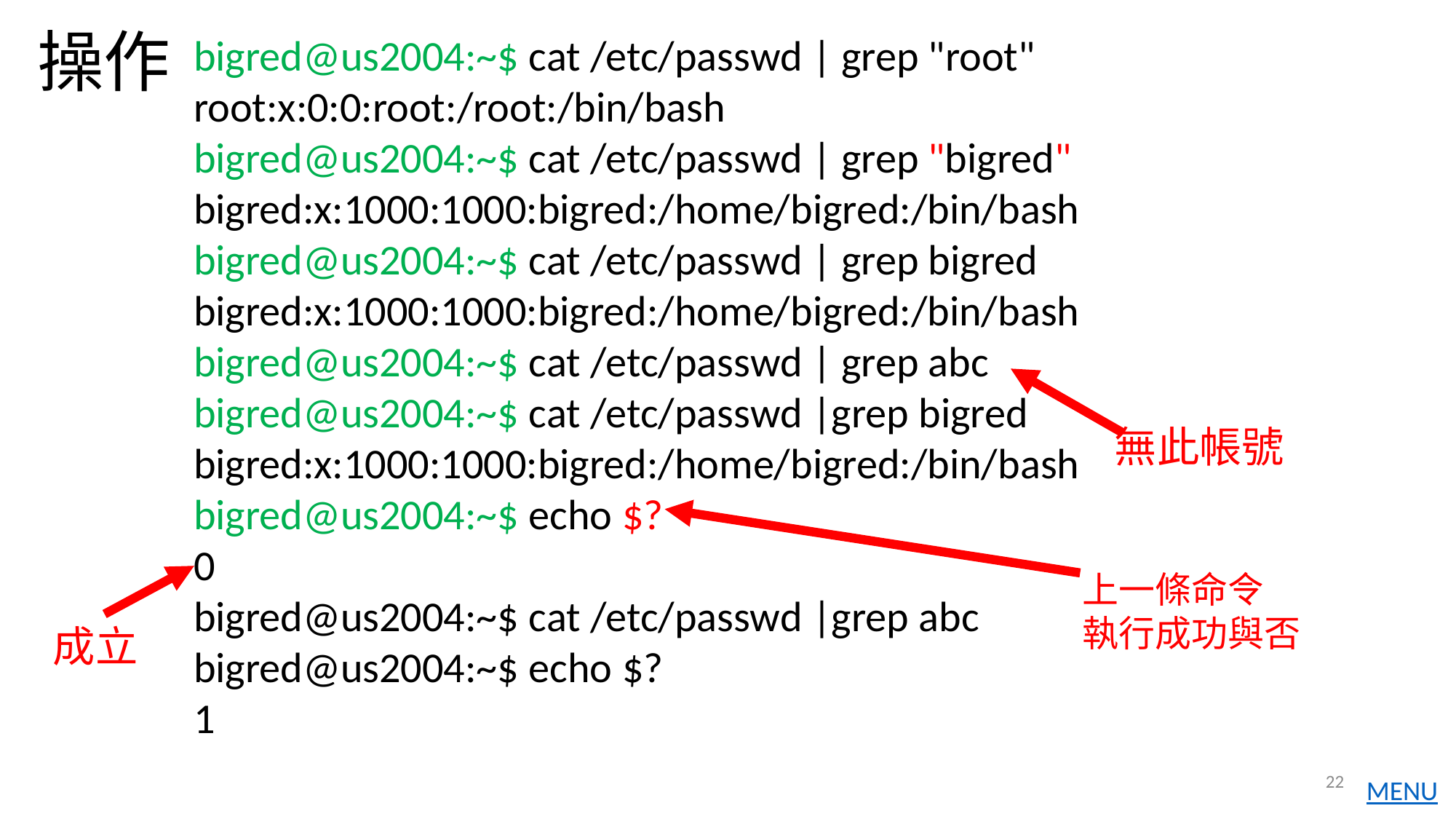

# 操作
bigred@us2004:~$ cat /etc/passwd | grep "root"
root:x:0:0:root:/root:/bin/bash
bigred@us2004:~$ cat /etc/passwd | grep "bigred"
bigred:x:1000:1000:bigred:/home/bigred:/bin/bash
bigred@us2004:~$ cat /etc/passwd | grep bigred
bigred:x:1000:1000:bigred:/home/bigred:/bin/bash
bigred@us2004:~$ cat /etc/passwd | grep abc
bigred@us2004:~$ cat /etc/passwd |grep bigred
bigred:x:1000:1000:bigred:/home/bigred:/bin/bash
bigred@us2004:~$ echo $?
0
bigred@us2004:~$ cat /etc/passwd |grep abc
bigred@us2004:~$ echo $?
1
無此帳號
上一條命令
執行成功與否
成立
22